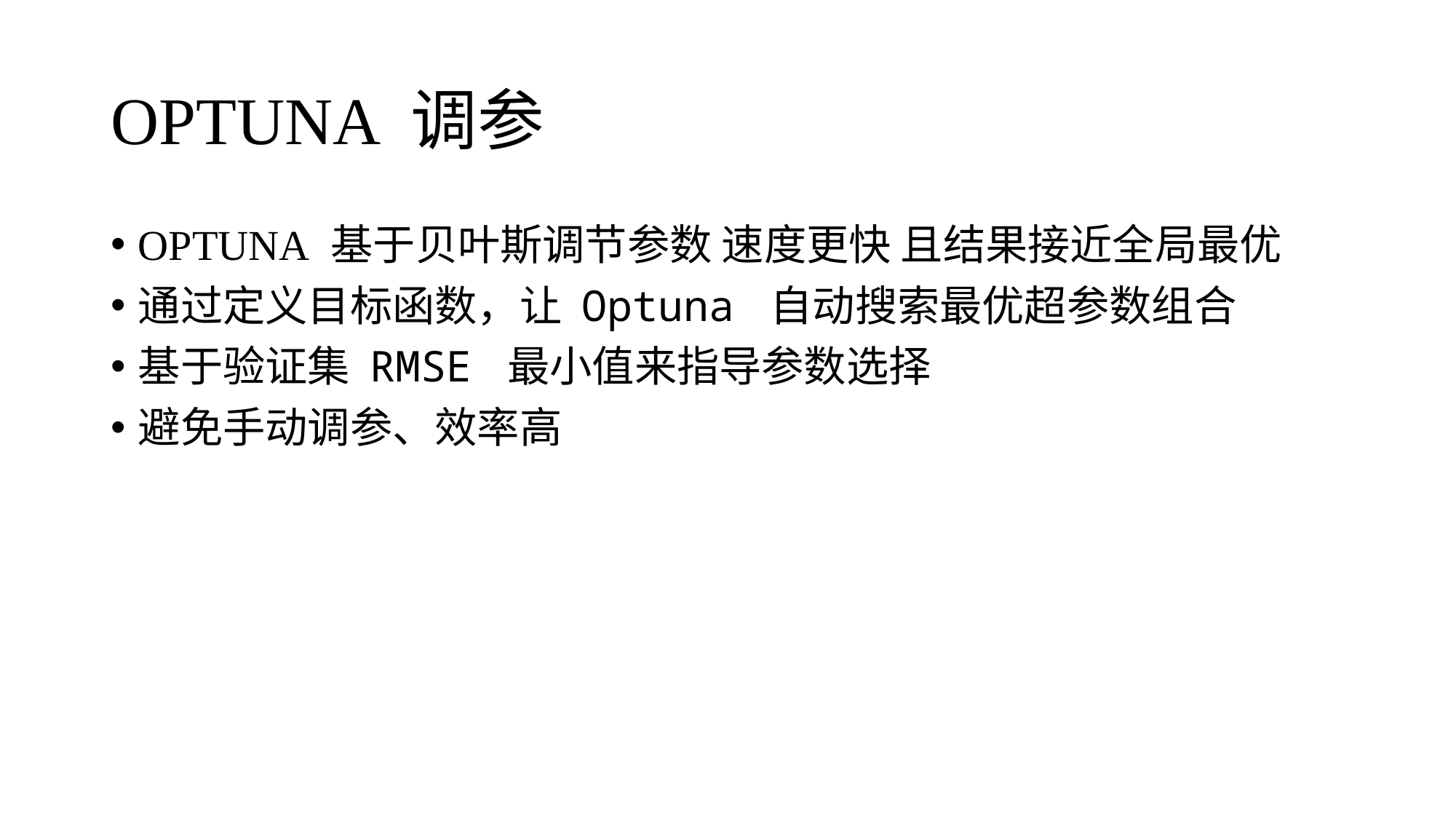

# OPTUNA 调参
OPTUNA 基于贝叶斯调节参数 速度更快 且结果接近全局最优
通过定义目标函数，让 Optuna 自动搜索最优超参数组合
基于验证集 RMSE 最小值来指导参数选择
避免手动调参、效率高